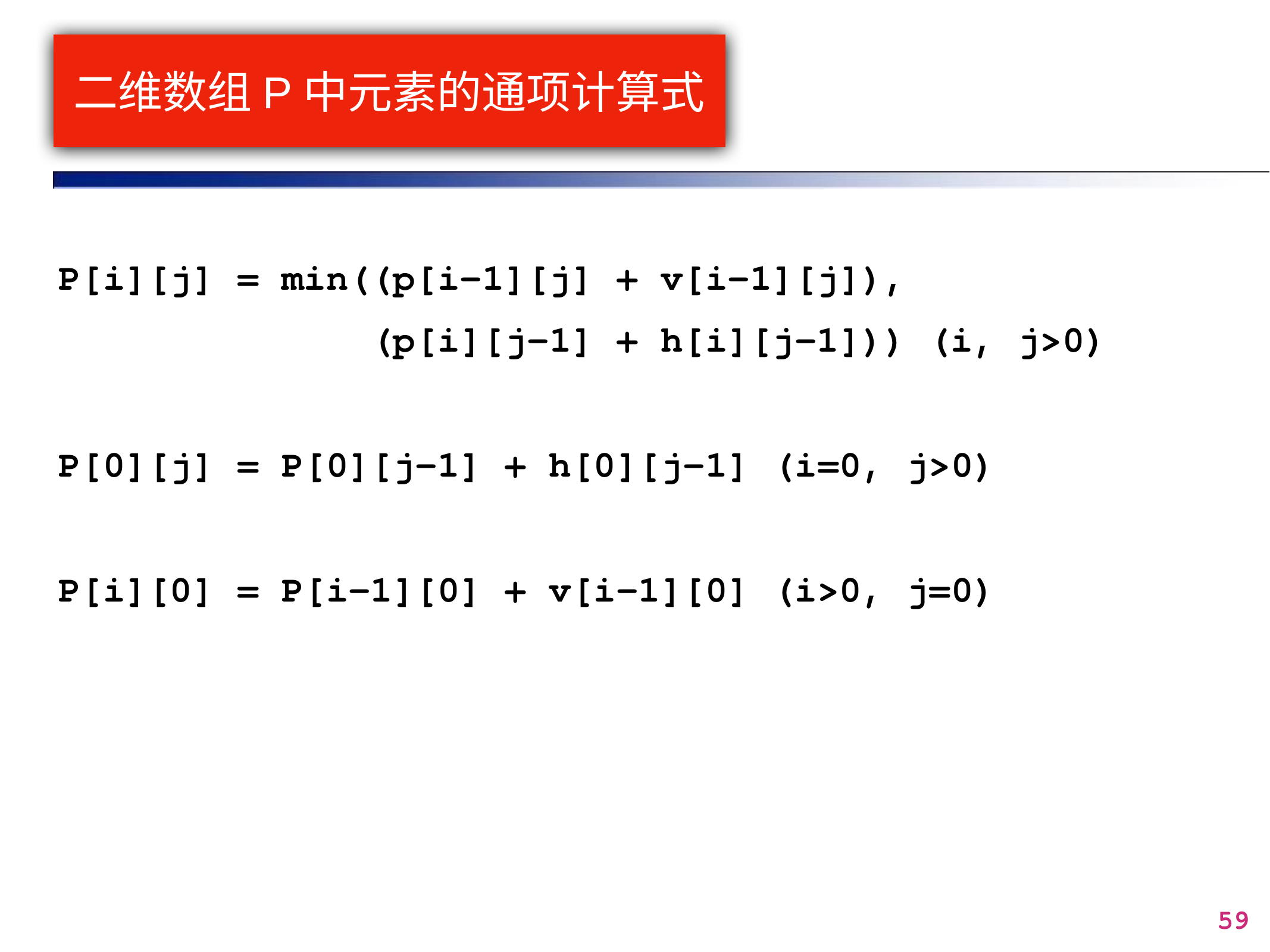

# 二维数组P中元素的通项计算式
P[i][j] = min((p[i-1][j] + v[i-1][j]),
              (p[i][j-1] + h[i][j-1])) (i, j>0)

P[0][j] = P[0][j-1] + h[0][j-1]	(i=0, j>0)

P[i][0] = P[i-1][0] + v[i-1][0]	(i>0, j=0)
59